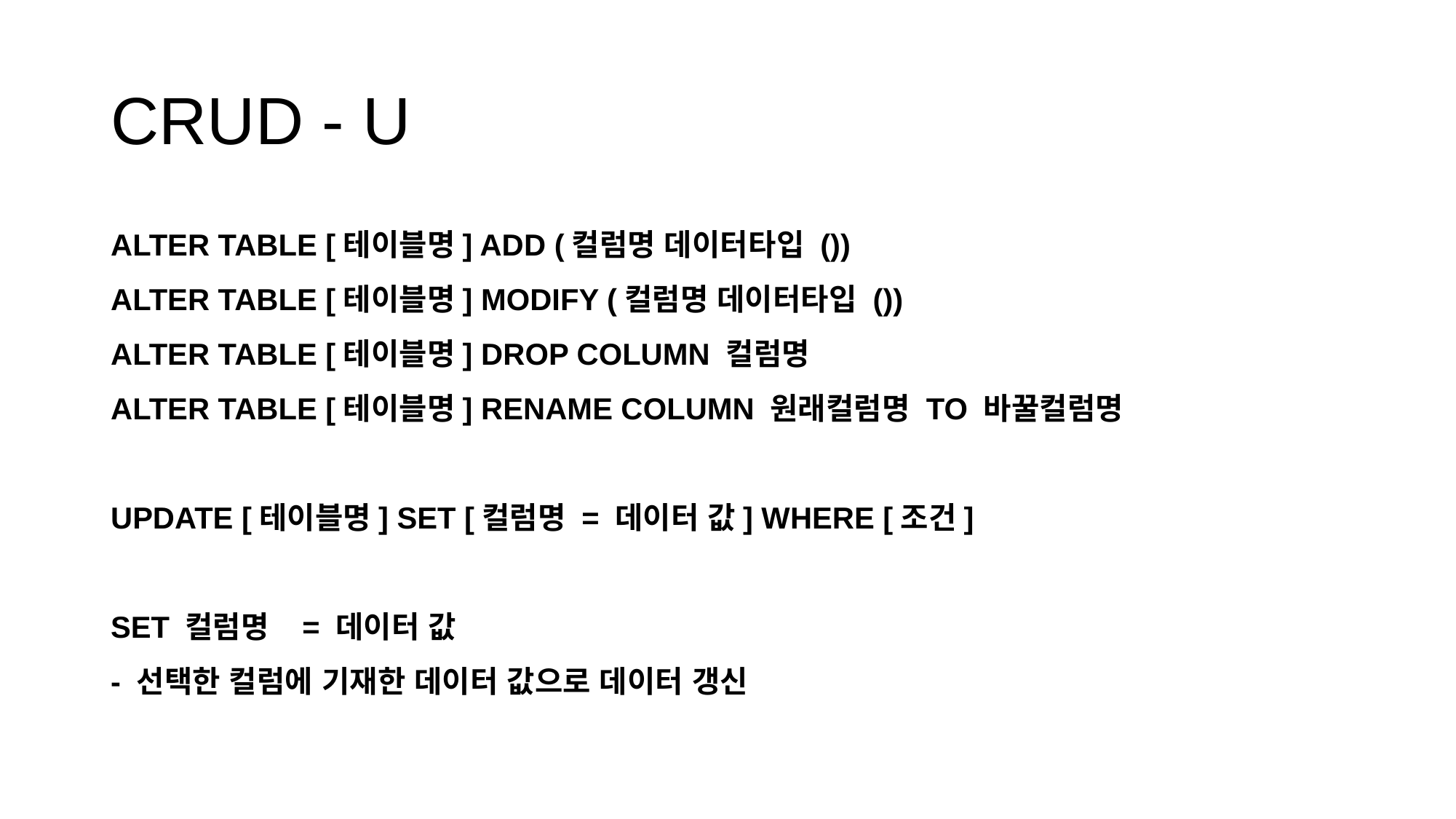

# CRUD - U
ALTER TABLE [테이블명] ADD (컬럼명 데이터타입 ())
ALTER TABLE [테이블명] MODIFY (컬럼명 데이터타입 ())
ALTER TABLE [테이블명] DROP COLUMN 컬럼명
ALTER TABLE [테이블명] RENAME COLUMN 원래컬럼명 TO 바꿀컬럼명

UPDATE [테이블명] SET [컬럼명 = 데이터 값] WHERE [조건]

SET 컬럼명   = 데이터 값
- 선택한 컬럼에 기재한 데이터 값으로 데이터 갱신